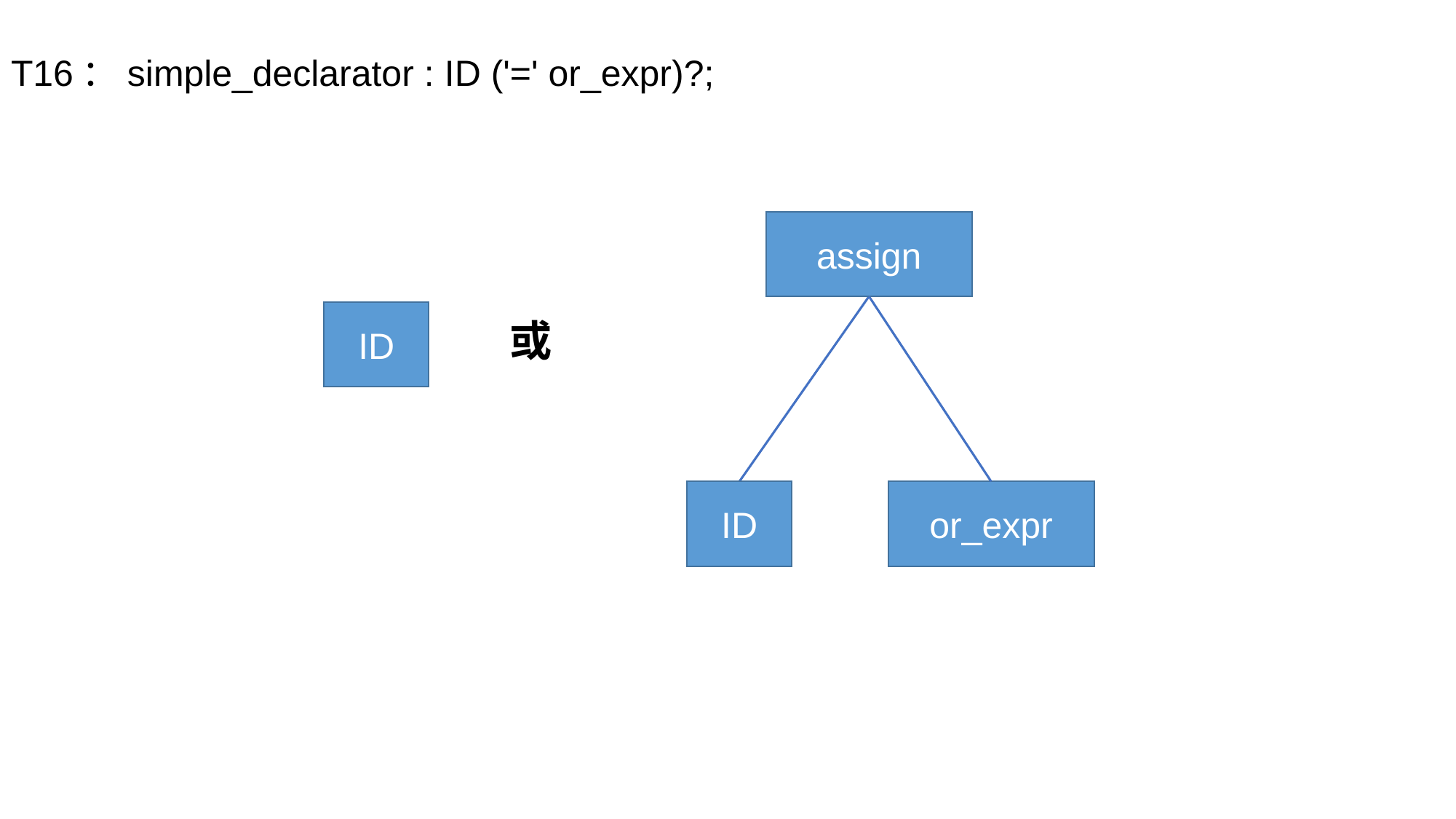

T16：simple_declarator : ID ('=' or_expr)?;
assign
ID
或
ID
or_expr